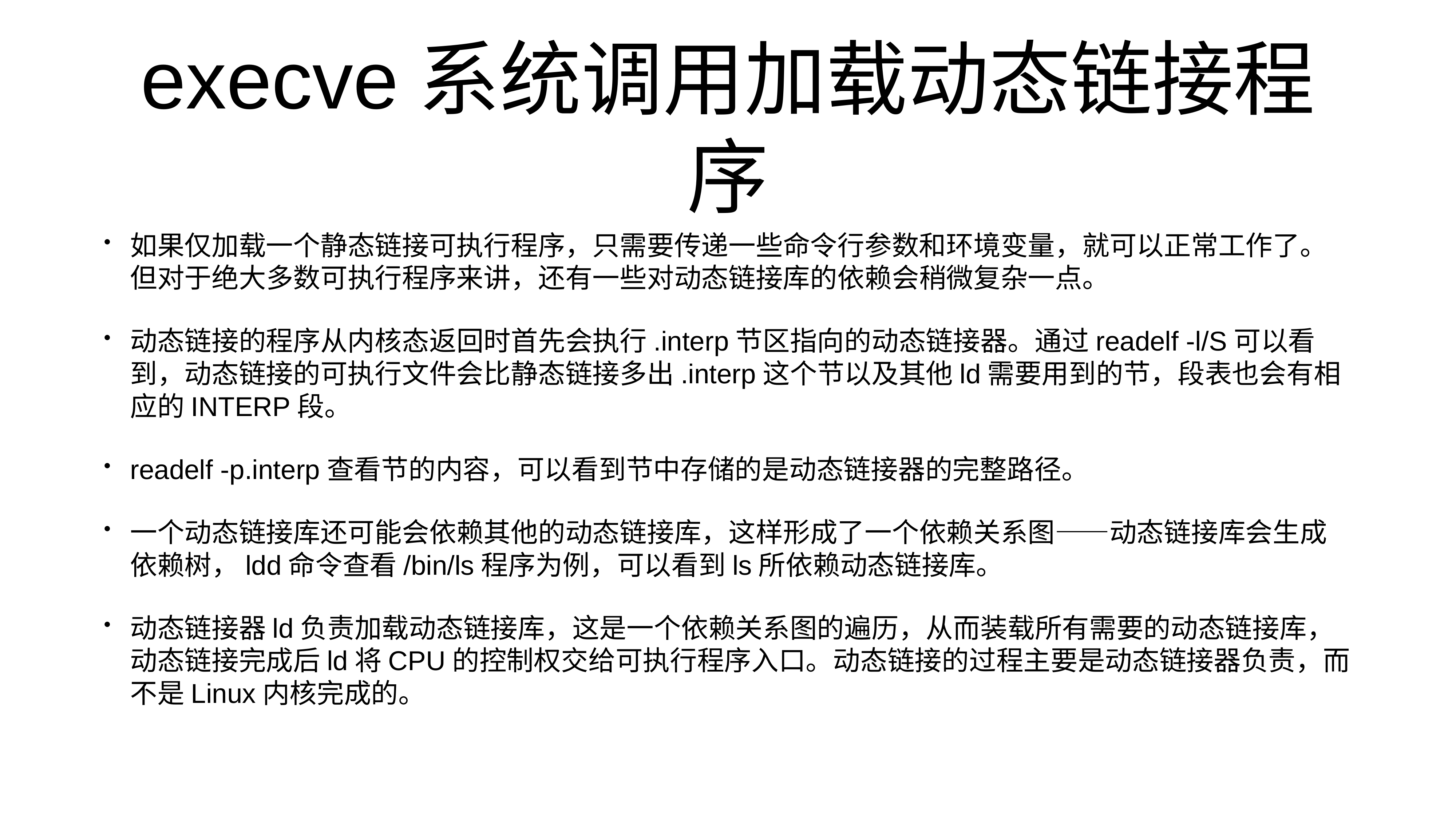

# execve系统调用加载动态链接程序
如果仅加载一个静态链接可执行程序，只需要传递一些命令行参数和环境变量，就可以正常工作了。但对于绝大多数可执行程序来讲，还有一些对动态链接库的依赖会稍微复杂一点。
动态链接的程序从内核态返回时首先会执行.interp节区指向的动态链接器。通过readelf -l/S可以看到，动态链接的可执行文件会比静态链接多出.interp这个节以及其他ld需要用到的节，段表也会有相应的INTERP段。
readelf -p.interp查看节的内容，可以看到节中存储的是动态链接器的完整路径。
一个动态链接库还可能会依赖其他的动态链接库，这样形成了一个依赖关系图——动态链接库会生成依赖树，ldd命令查看/bin/ls程序为例，可以看到ls所依赖动态链接库。
动态链接器ld负责加载动态链接库，这是一个依赖关系图的遍历，从而装载所有需要的动态链接库，动态链接完成后ld将CPU的控制权交给可执行程序入口。动态链接的过程主要是动态链接器负责，而不是Linux内核完成的。